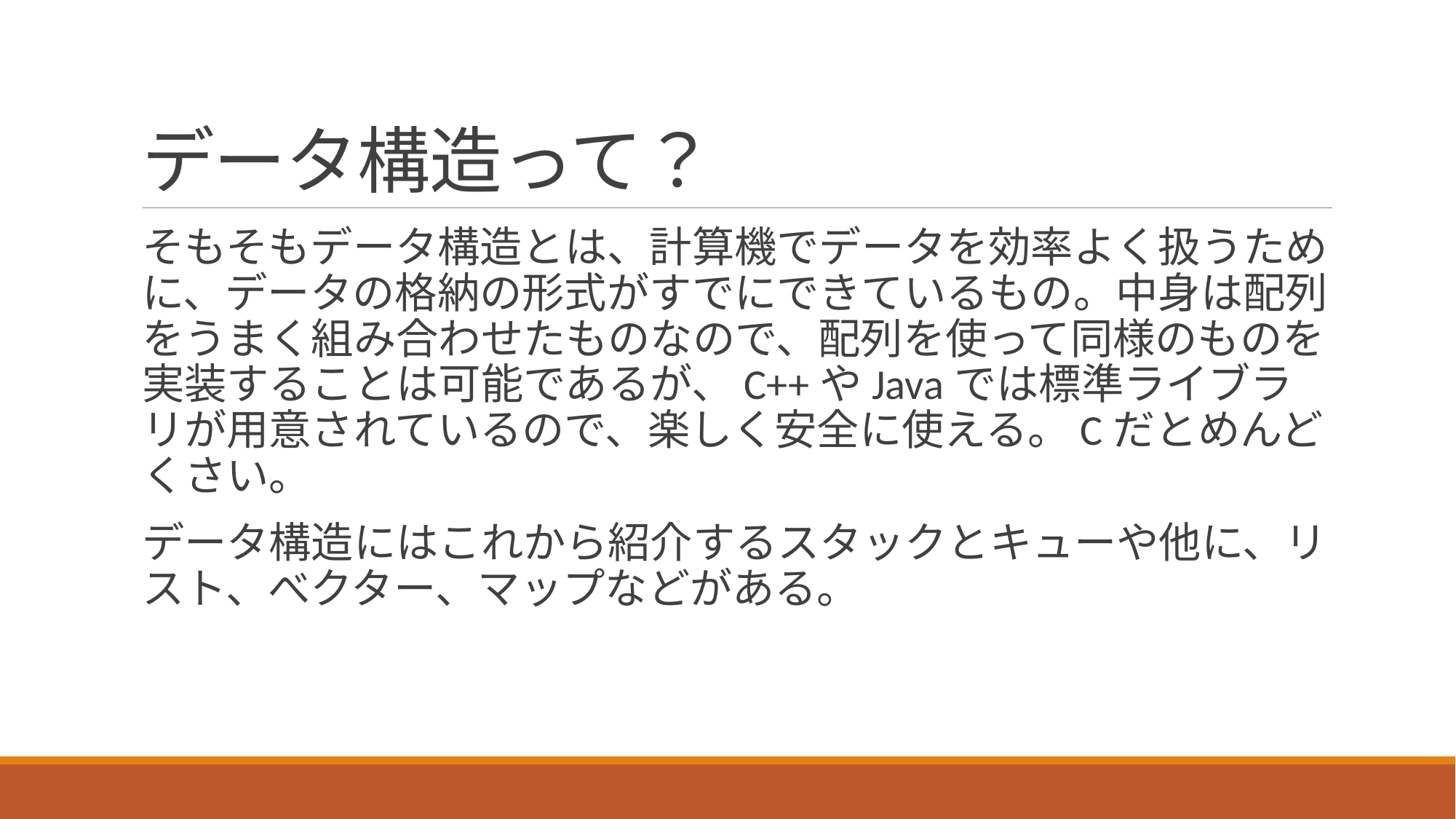

# データ構造って？
そもそもデータ構造とは、計算機でデータを効率よく扱うために、データの格納の形式がすでにできているもの。中身は配列をうまく組み合わせたものなので、配列を使って同様のものを実装することは可能であるが、C++やJavaでは標準ライブラリが用意されているので、楽しく安全に使える。Cだとめんどくさい。
データ構造にはこれから紹介するスタックとキューや他に、リスト、べクター、マップなどがある。